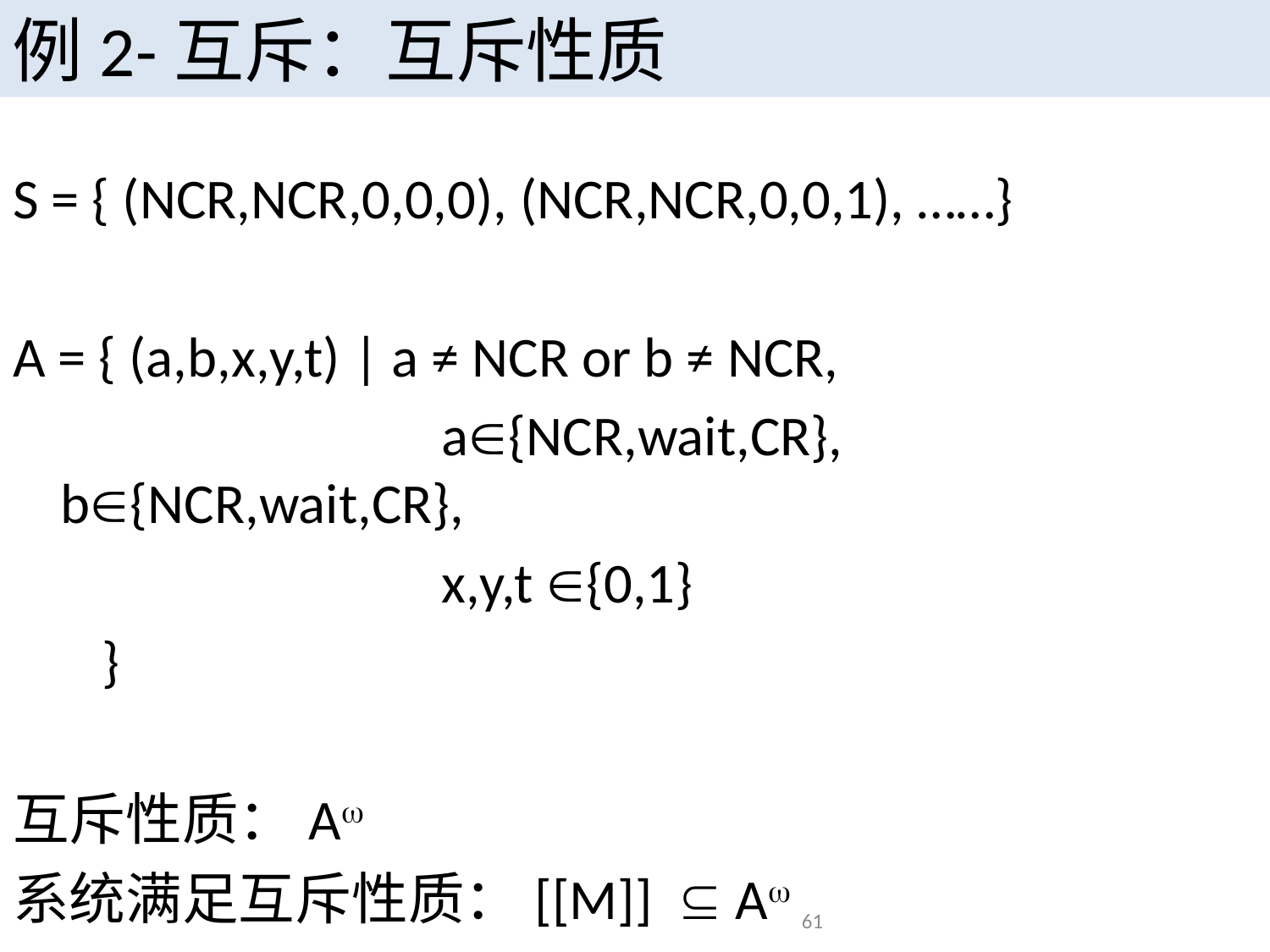

例2-互斥：互斥性质
S = { (NCR,NCR,0,0,0), (NCR,NCR,0,0,1), ……}

A = { (a,b,x,y,t) | a ≠ NCR or b ≠ NCR,
				a∈{NCR,wait,CR}, b∈{NCR,wait,CR},
				x,y,t ∈{0,1}
       }

互斥性质：Aω
系统满足互斥性质：[[M]]  ⊆ Aω

61